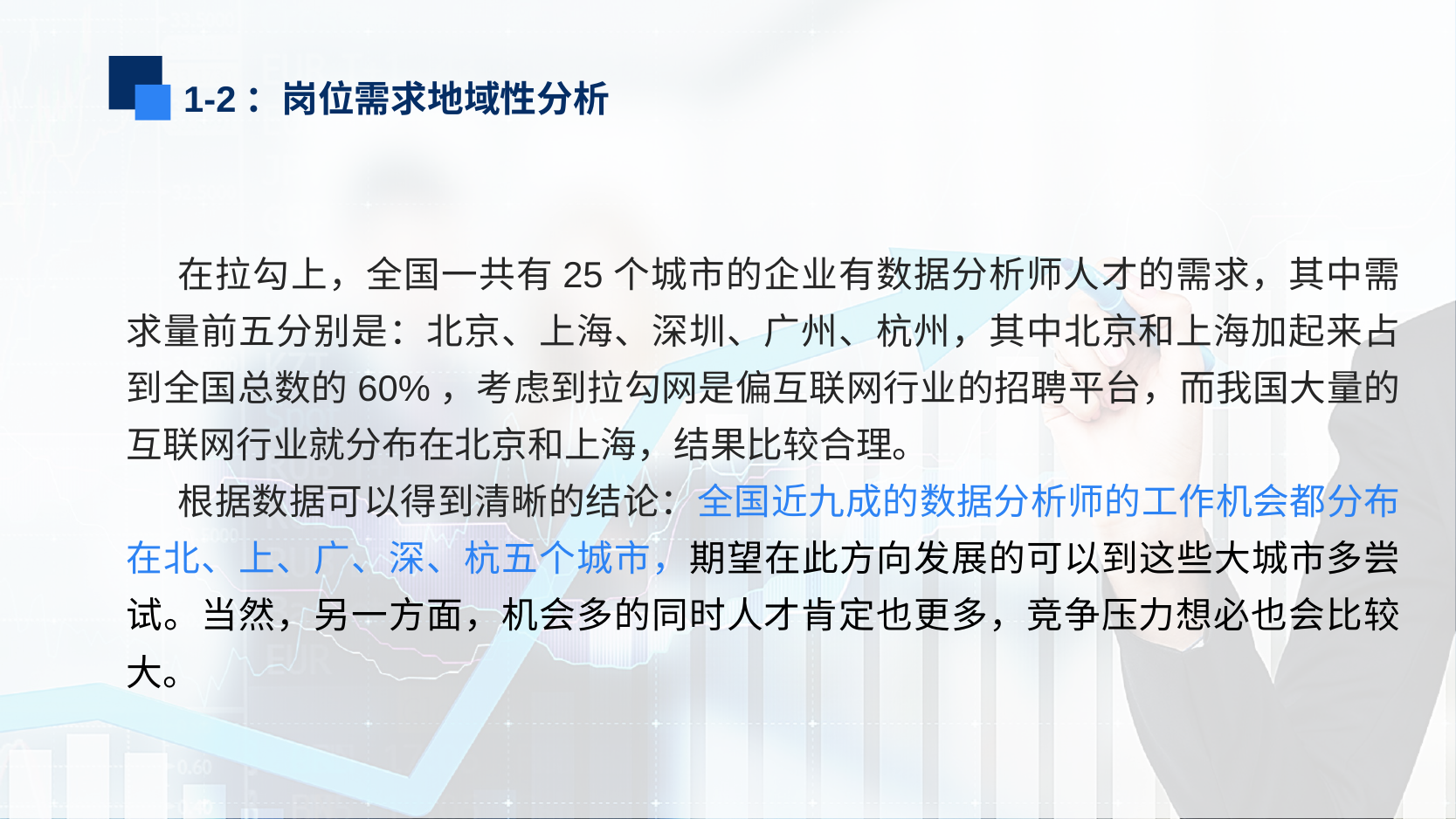

1-2：岗位需求地域性分析

在拉勾上，全国一共有25个城市的企业有数据分析师人才的需求，其中需求量前五分别是：北京、上海、深圳、广州、杭州，其中北京和上海加起来占到全国总数的60%，考虑到拉勾网是偏互联网行业的招聘平台，而我国大量的互联网行业就分布在北京和上海，结果比较合理。
根据数据可以得到清晰的结论：全国近九成的数据分析师的工作机会都分布在北、上、广、深、杭五个城市，期望在此方向发展的可以到这些大城市多尝试。当然，另一方面，机会多的同时人才肯定也更多，竞争压力想必也会比较大。